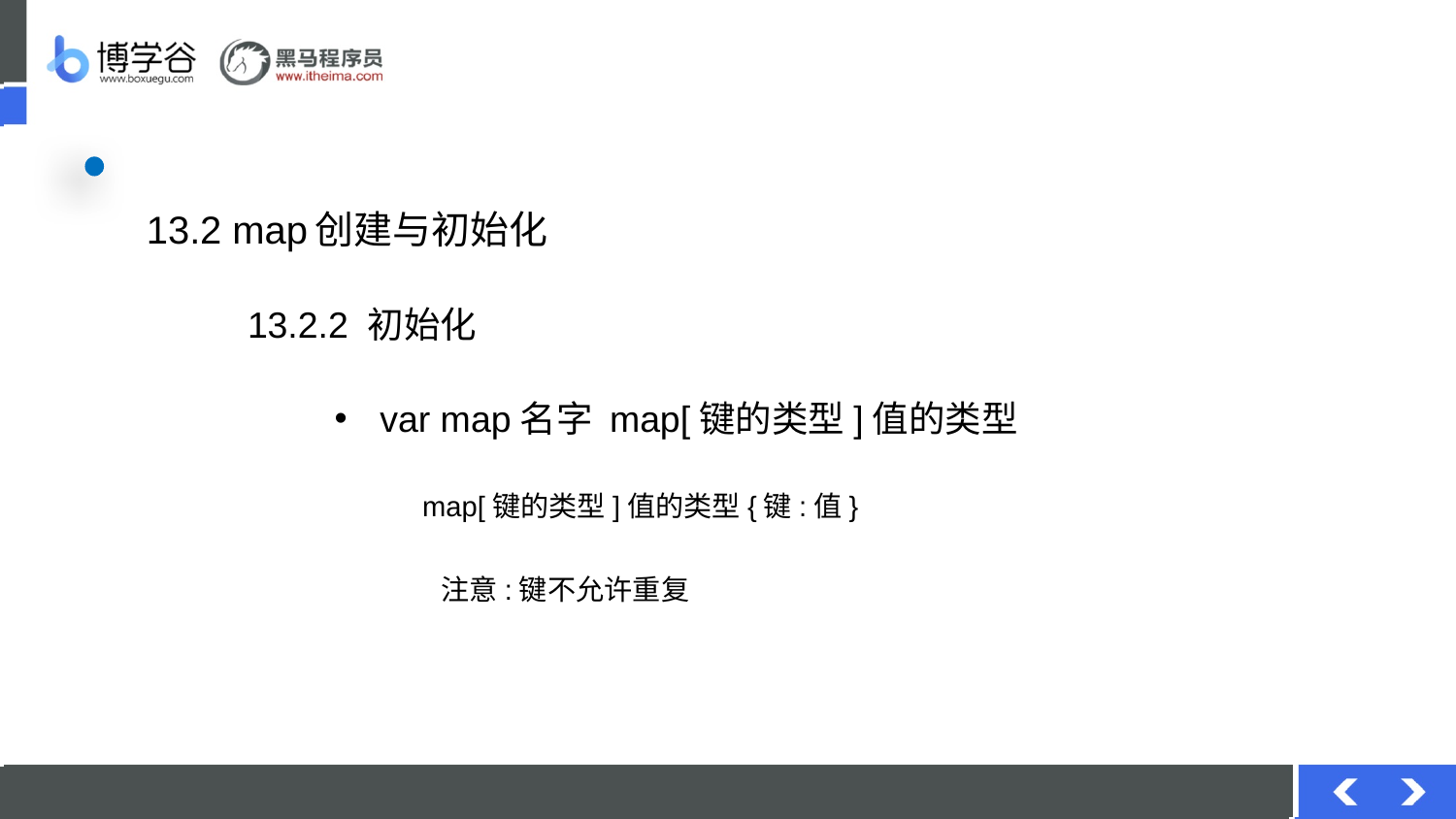

# 13.2 map创建与初始化
13.2.2 初始化
var map名字 map[键的类型]值的类型
map[键的类型]值的类型{键:值}
注意:键不允许重复